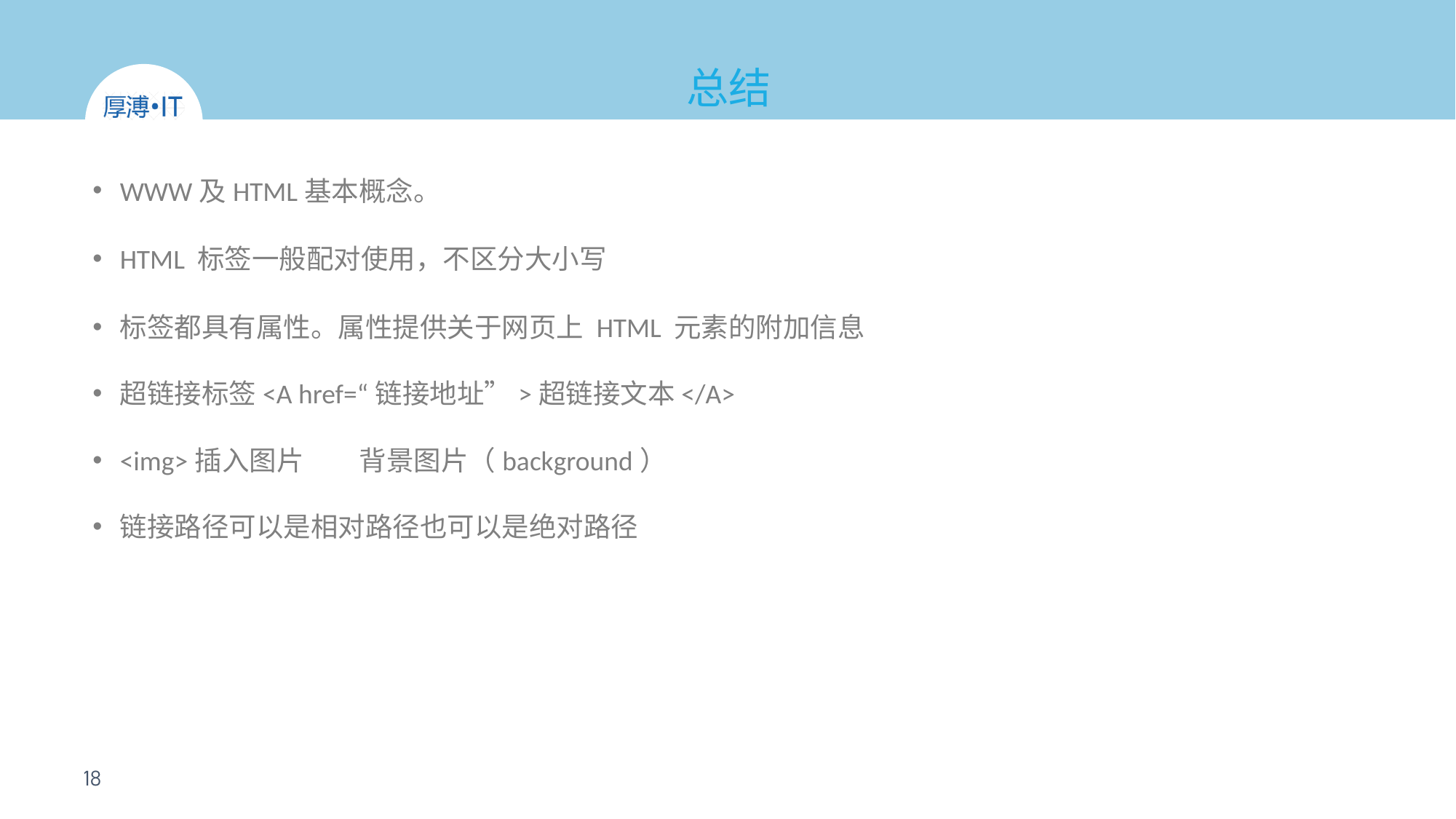

总结
WWW及HTML基本概念。
HTML 标签一般配对使用，不区分大小写
标签都具有属性。属性提供关于网页上 HTML 元素的附加信息
超链接标签<A href=“链接地址”>超链接文本</A>
<img>插入图片         背景图片（background）
链接路径可以是相对路径也可以是绝对路径

18